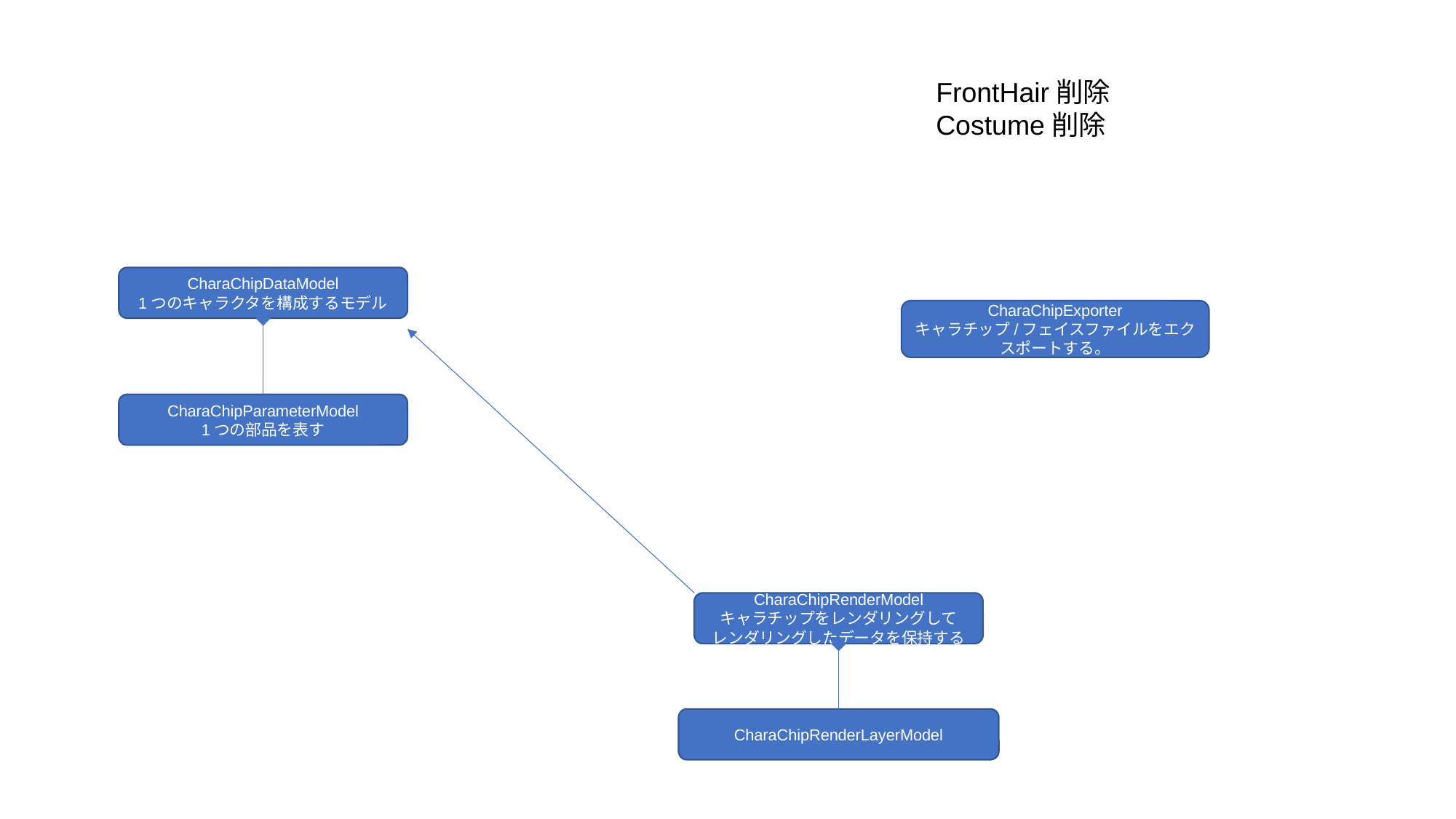

FrontHair削除
Costume削除
CharaChipDataModel
1つのキャラクタを構成するモデル
CharaChipExporter
キャラチップ/フェイスファイルをエクスポートする。
CharaChipParameterModel
1つの部品を表す
CharaChipRenderModel
キャラチップをレンダリングして
レンダリングしたデータを保持する
CharaChipRenderLayerModel